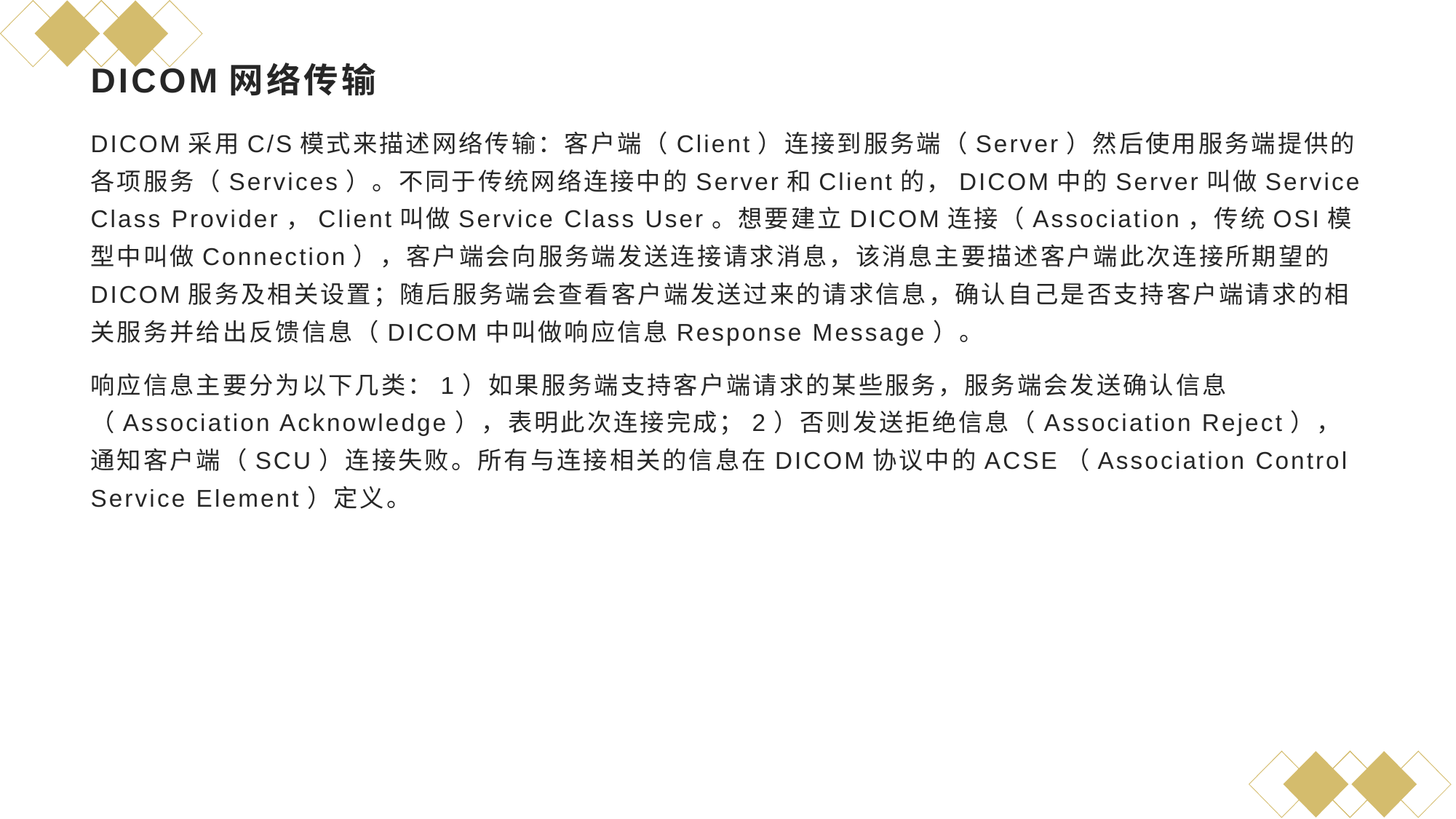

# DICOM网络传输
DICOM采用C/S模式来描述网络传输：客户端（Client）连接到服务端（Server）然后使用服务端提供的各项服务（Services）。不同于传统网络连接中的Server和Client的，DICOM中的Server叫做Service Class Provider，Client叫做Service Class User。想要建立DICOM连接（Association，传统OSI模型中叫做Connection），客户端会向服务端发送连接请求消息，该消息主要描述客户端此次连接所期望的DICOM服务及相关设置；随后服务端会查看客户端发送过来的请求信息，确认自己是否支持客户端请求的相关服务并给出反馈信息（DICOM中叫做响应信息Response Message）。
响应信息主要分为以下几类：1）如果服务端支持客户端请求的某些服务，服务端会发送确认信息（Association Acknowledge），表明此次连接完成；2）否则发送拒绝信息（Association Reject），通知客户端（SCU）连接失败。所有与连接相关的信息在DICOM协议中的ACSE（Association Control Service Element）定义。